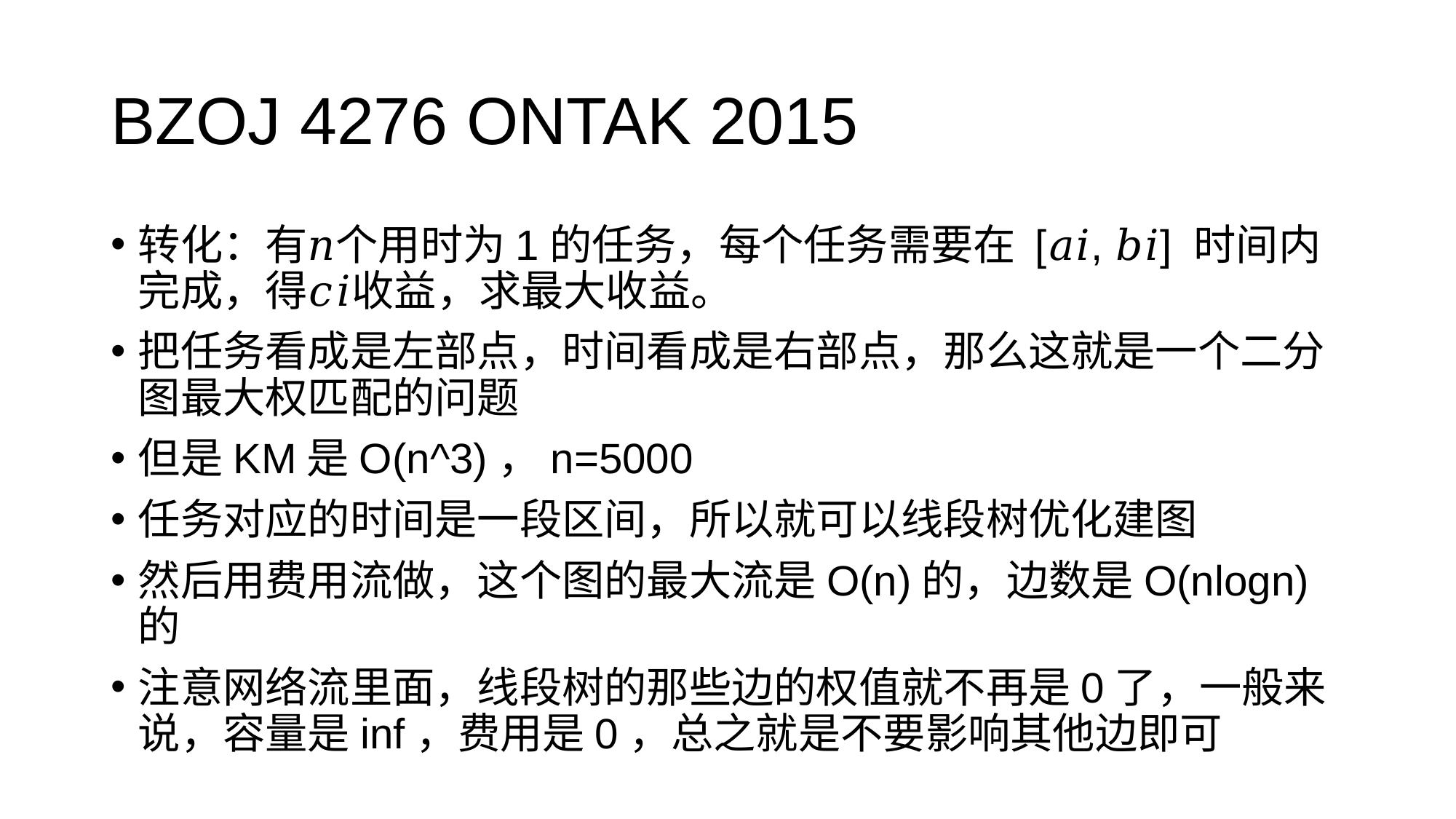

# BZOJ 4276 ONTAK 2015
转化：有𝑛个用时为1的任务，每个任务需要在 [𝑎𝑖, 𝑏𝑖] 时间内完成，得𝑐𝑖收益，求最大收益。
把任务看成是左部点，时间看成是右部点，那么这就是一个二分图最大权匹配的问题
但是KM是O(n^3)，n=5000
任务对应的时间是一段区间，所以就可以线段树优化建图
然后用费用流做，这个图的最大流是O(n)的，边数是O(nlogn)的
注意网络流里面，线段树的那些边的权值就不再是0了，一般来说，容量是inf，费用是0，总之就是不要影响其他边即可